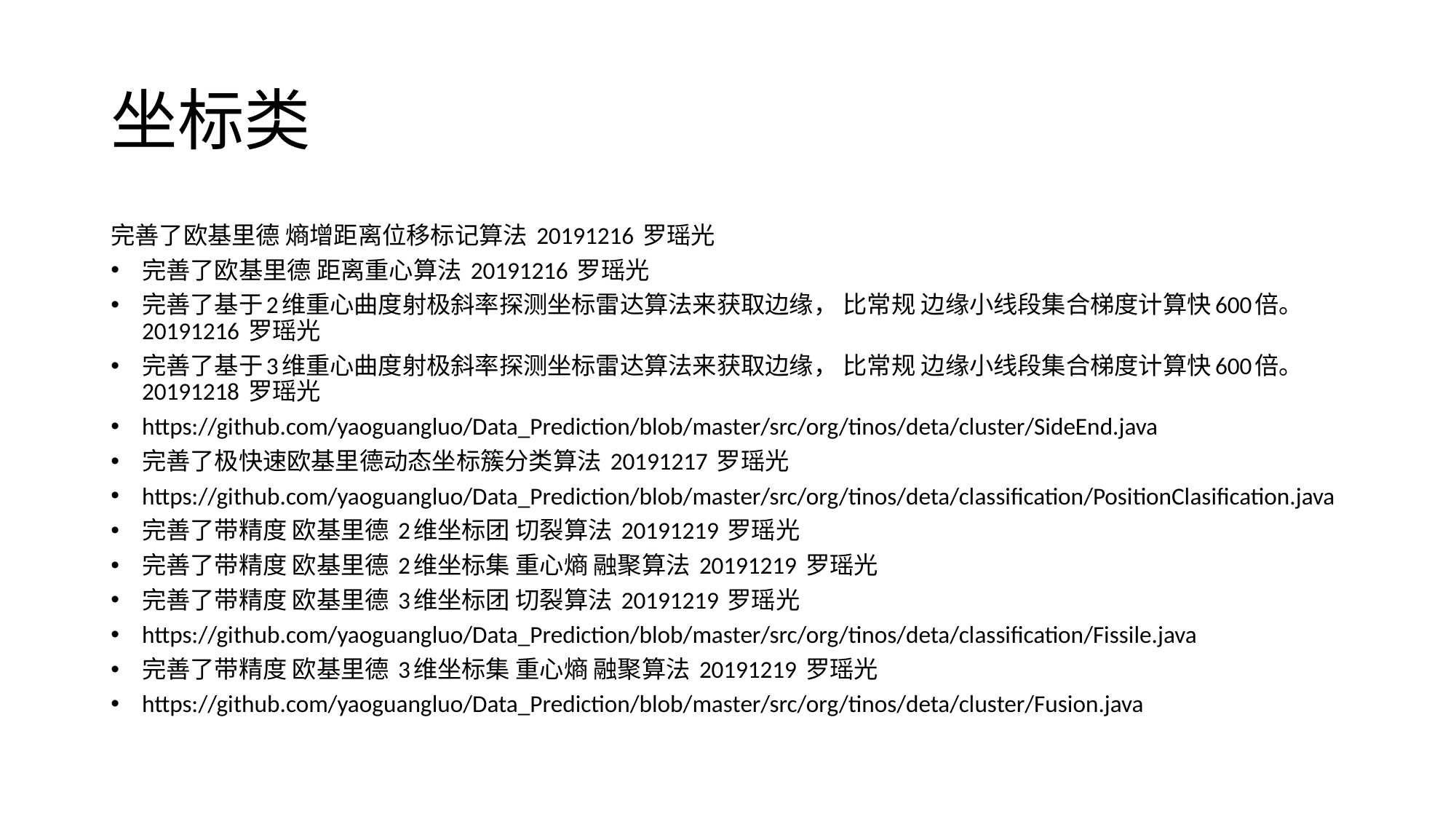

# 坐标类
完善了欧基里德 熵增距离位移标记算法 20191216 罗瑶光
完善了欧基里德 距离重心算法 20191216 罗瑶光
完善了基于2维重心曲度射极斜率探测坐标雷达算法来获取边缘， 比常规 边缘小线段集合梯度计算快600倍。 20191216 罗瑶光
完善了基于3维重心曲度射极斜率探测坐标雷达算法来获取边缘， 比常规 边缘小线段集合梯度计算快600倍。 20191218 罗瑶光
https://github.com/yaoguangluo/Data_Prediction/blob/master/src/org/tinos/deta/cluster/SideEnd.java
完善了极快速欧基里德动态坐标簇分类算法 20191217 罗瑶光
https://github.com/yaoguangluo/Data_Prediction/blob/master/src/org/tinos/deta/classification/PositionClasification.java
完善了带精度 欧基里德 2维坐标团 切裂算法 20191219 罗瑶光
完善了带精度 欧基里德 2维坐标集 重心熵 融聚算法 20191219 罗瑶光
完善了带精度 欧基里德 3维坐标团 切裂算法 20191219 罗瑶光
https://github.com/yaoguangluo/Data_Prediction/blob/master/src/org/tinos/deta/classification/Fissile.java
完善了带精度 欧基里德 3维坐标集 重心熵 融聚算法 20191219 罗瑶光
https://github.com/yaoguangluo/Data_Prediction/blob/master/src/org/tinos/deta/cluster/Fusion.java